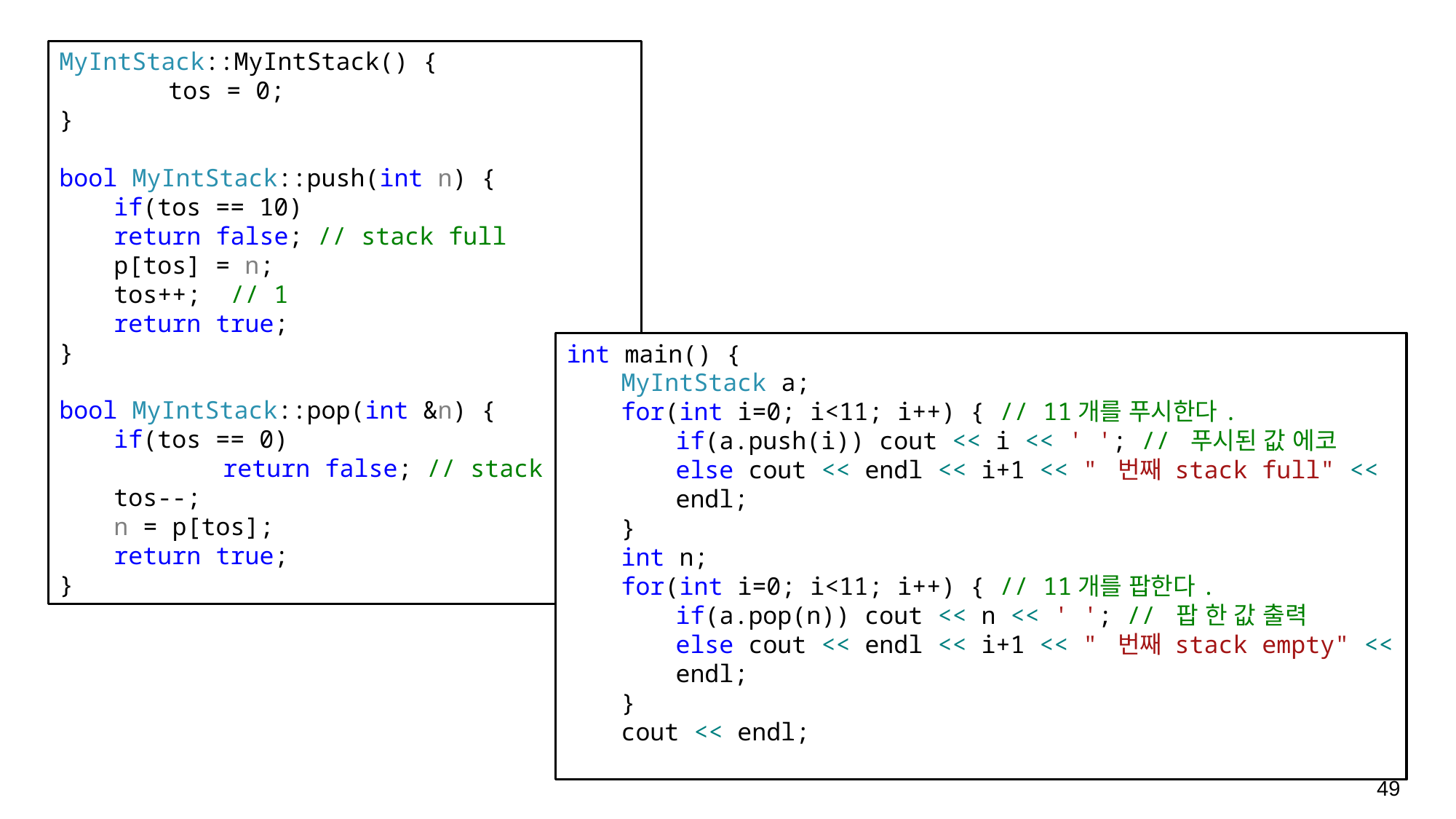

MyIntStack::MyIntStack() {
	tos = 0;
}

bool MyIntStack::push(int n) {
if(tos == 10)
return false; // stack full
p[tos] = n;
tos++;  // 1
return true;
}

bool MyIntStack::pop(int &n) {
if(tos == 0)
	return false; // stack empty
tos--;
n = p[tos];
return true;
}
int main() {
MyIntStack a;
for(int i=0; i<11; i++) { // 11개를 푸시한다.
if(a.push(i)) cout << i << ' '; // 푸시된 값 에코
else cout << endl << i+1 << " 번째 stack full" << endl;
}
int n;
for(int i=0; i<11; i++) { // 11개를 팝한다.
if(a.pop(n)) cout << n << ' '; // 팝 한 값 출력
else cout << endl << i+1 << " 번째 stack empty" << endl;
}
cout << endl;